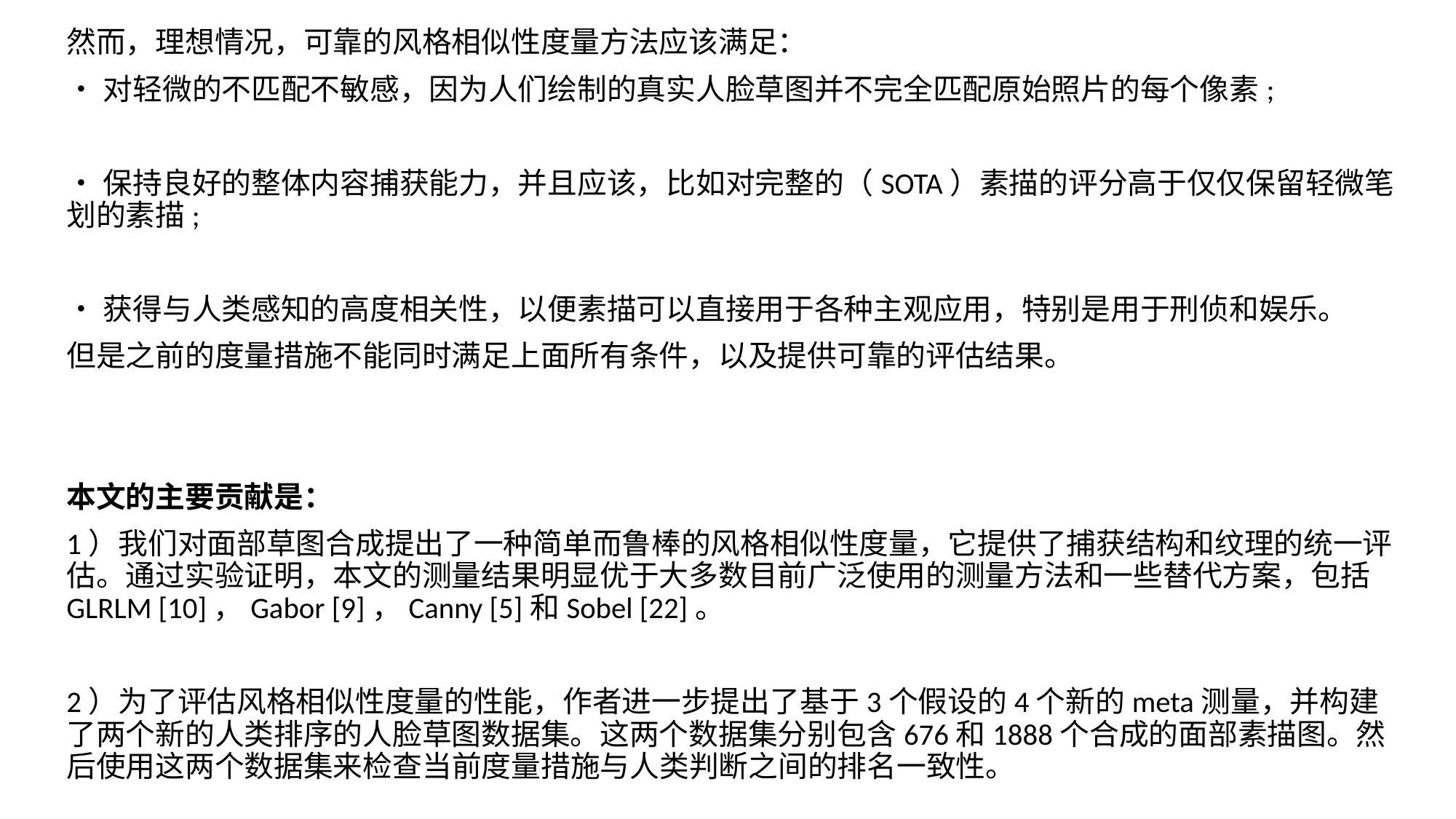

然而，理想情况，可靠的风格相似性度量方法应该满足：
•对轻微的不匹配不敏感，因为人们绘制的真实人脸草图并不完全匹配原始照片的每个像素;

•保持良好的整体内容捕获能力，并且应该，比如对完整的（SOTA）素描的评分高于仅仅保留轻微笔划的素描;

•获得与人类感知的高度相关性，以便素描可以直接用于各种主观应用，特别是用于刑侦和娱乐。
但是之前的度量措施不能同时满足上面所有条件，以及提供可靠的评估结果。

本文的主要贡献是：
1）我们对面部草图合成提出了一种简单而鲁棒的风格相似性度量，它提供了捕获结构和纹理的统一评估。通过实验证明，本文的测量结果明显优于大多数目前广泛使用的测量方法和一些替代方案，包括GLRLM [10]，Gabor [9]，Canny [5]和Sobel [22]。

2）为了评估风格相似性度量的性能，作者进一步提出了基于3个假设的4个新的meta测量，并构建了两个新的人类排序的人脸草图数据集。这两个数据集分别包含676和1888个合成的面部素描图。然后使用这两个数据集来检查当前度量措施与人类判断之间的排名一致性。